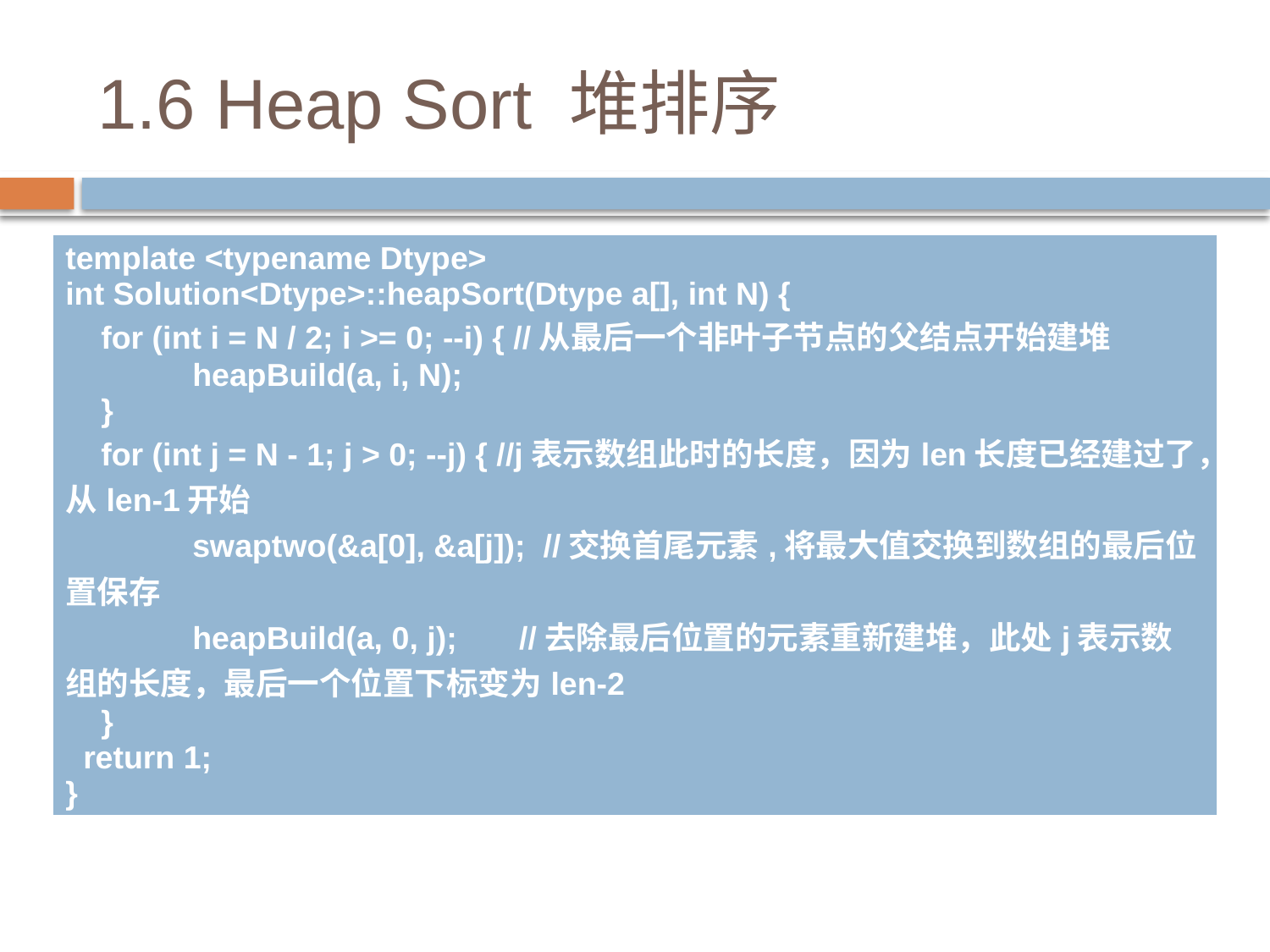

# 1.6 Heap Sort 堆排序
| template <typename Dtype> int Solution<Dtype>::heapSort(Dtype a[], int N) { for (int i = N / 2; i >= 0; --i) { //从最后一个非叶子节点的父结点开始建堆 heapBuild(a, i, N); } for (int j = N - 1; j > 0; --j) { //j表示数组此时的长度，因为len长度已经建过了，从len-1开始 swaptwo(&a[0], &a[j]); //交换首尾元素,将最大值交换到数组的最后位置保存 heapBuild(a, 0, j); //去除最后位置的元素重新建堆，此处j表示数组的长度，最后一个位置下标变为len-2 } return 1; } |
| --- |